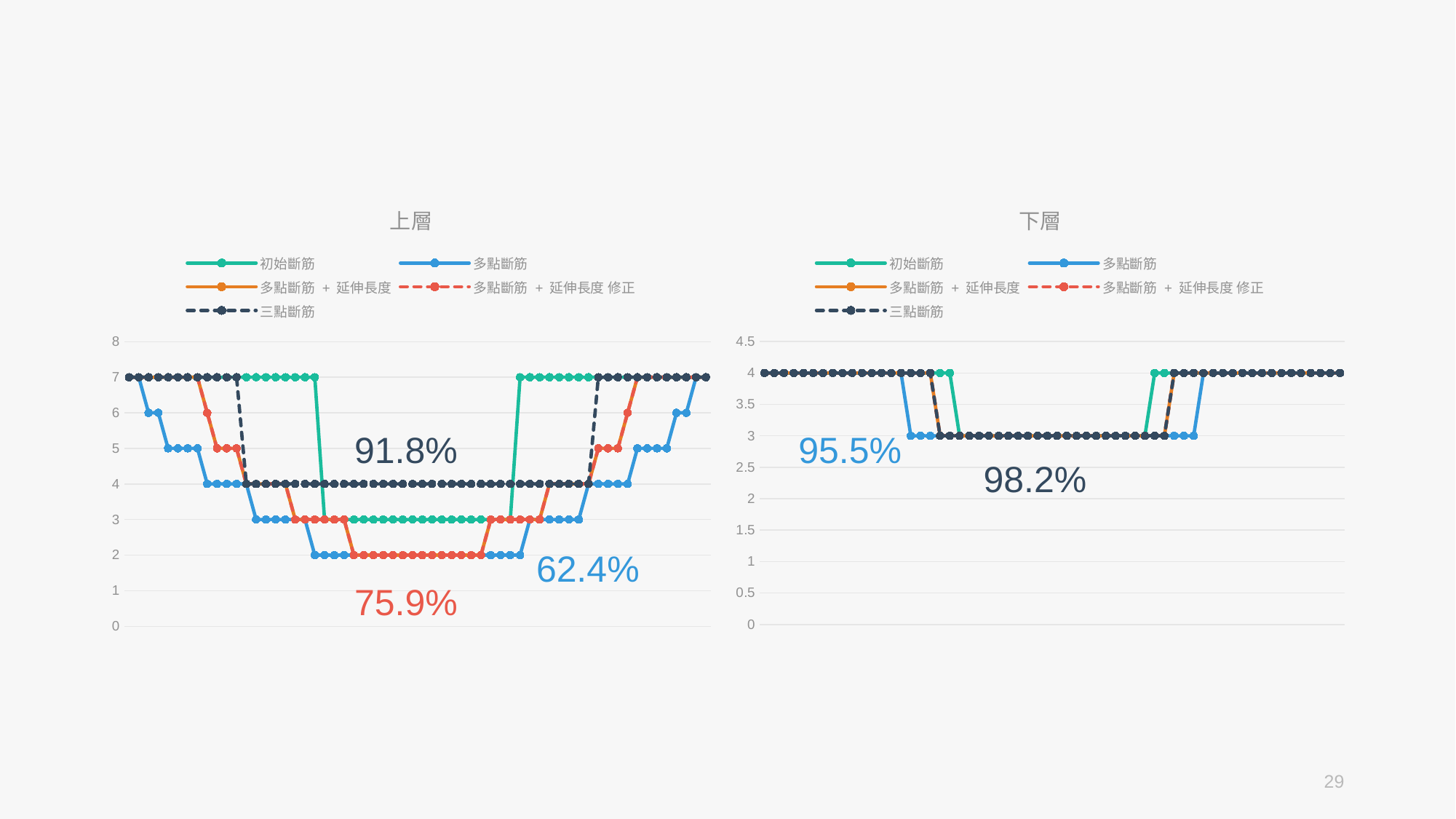

### Chart: 下層

| Category | 初始斷筋 | 多點斷筋 | 多點斷筋 + 延伸長度 | 多點斷筋 + 延伸長度 修正 | 三點斷筋 |
|---|---|---|---|---|---|

### Chart: 上層

| Category | 初始斷筋 | 多點斷筋 | 多點斷筋 + 延伸長度 | 多點斷筋 + 延伸長度 修正 | 三點斷筋 |
|---|---|---|---|---|---|
95.5%
91.8%
98.2%
62.4%
75.9%
29